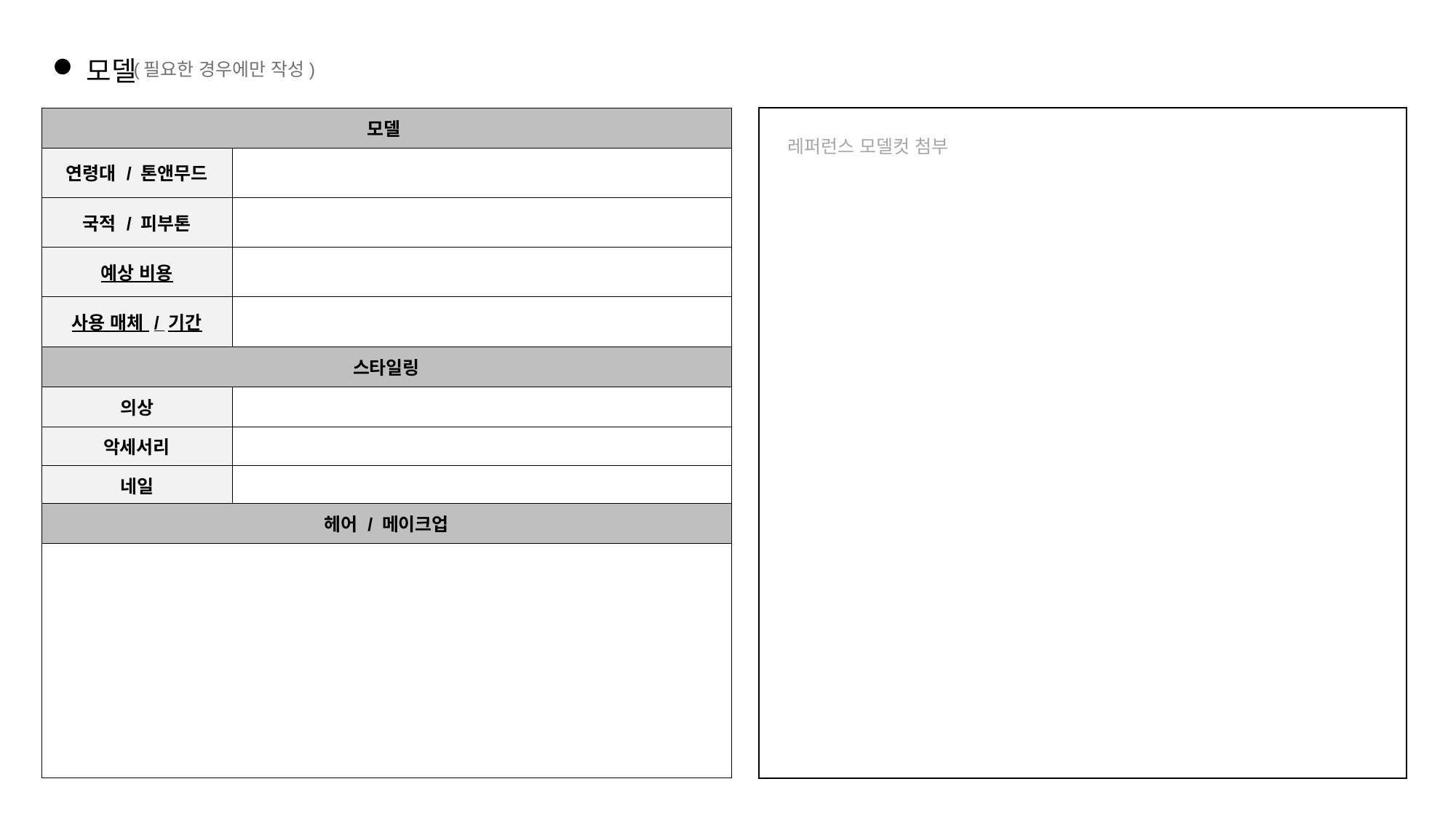

모델
(필요한 경우에만 작성)
| 모델 |  |
| --- | --- |
| 연령대 / 톤앤무드 |  |
| 국적 / 피부톤 |  |
| 예상 비용 |  |
| 사용 매체 / 기간 |  |
| 스타일링 |  |
| 의상 |  |
| 악세서리 |  |
| 네일 |  |
| 헤어 / 메이크업 |  |
|  |  |

레퍼런스 모델컷 첨부